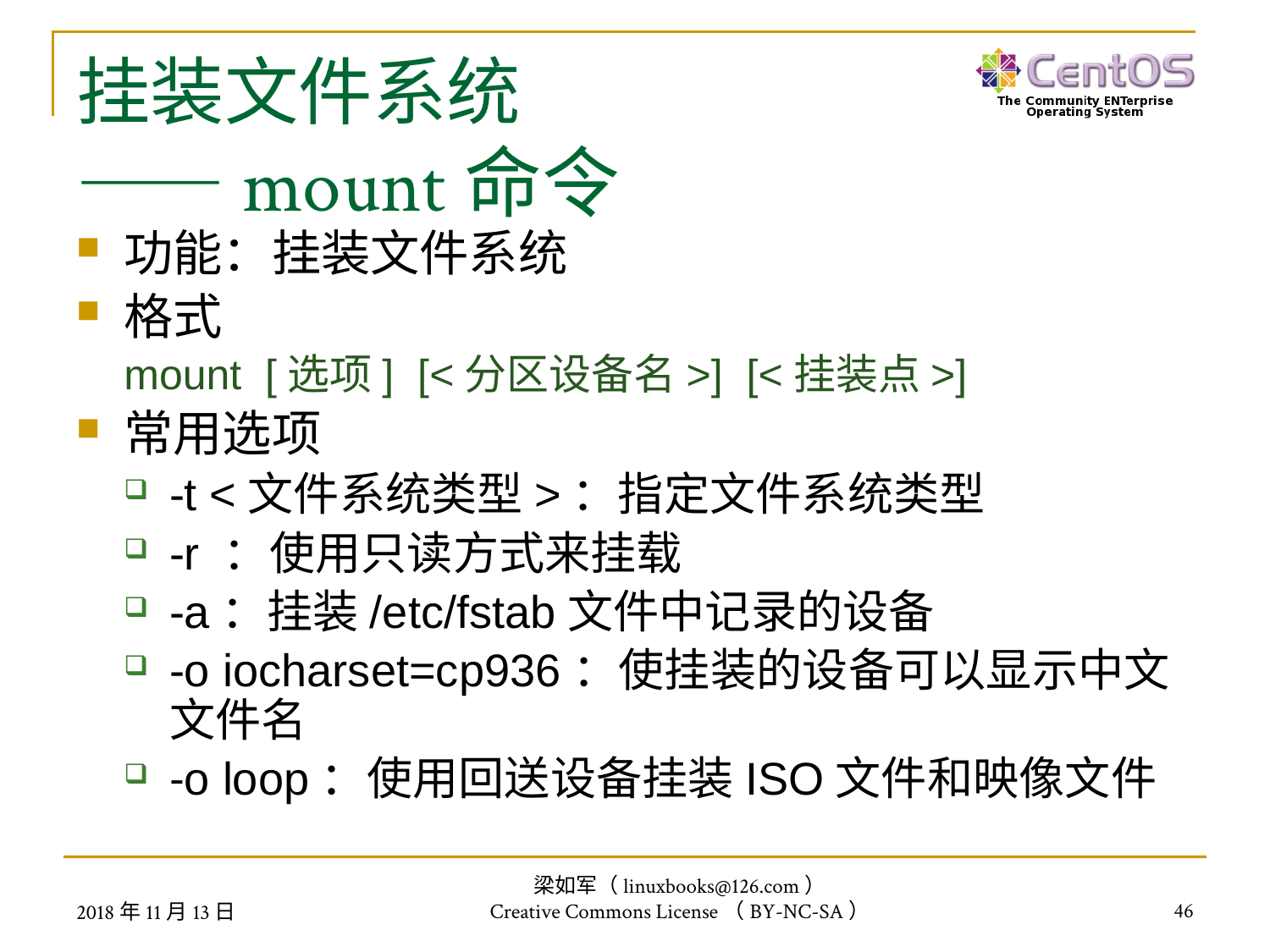

# 挂装文件系统 ——mount命令
功能：挂装文件系统
格式
mount  [选项]  [<分区设备名>]  [<挂装点>]
常用选项
-t <文件系统类型>：指定文件系统类型
-r ：使用只读方式来挂载
-a：挂装/etc/fstab文件中记录的设备
-o iocharset=cp936：使挂装的设备可以显示中文文件名
-o loop：使用回送设备挂装ISO文件和映像文件
梁如军（linuxbooks@126.com）
Creative Commons License（BY-NC-SA）
2018年11月13日
46